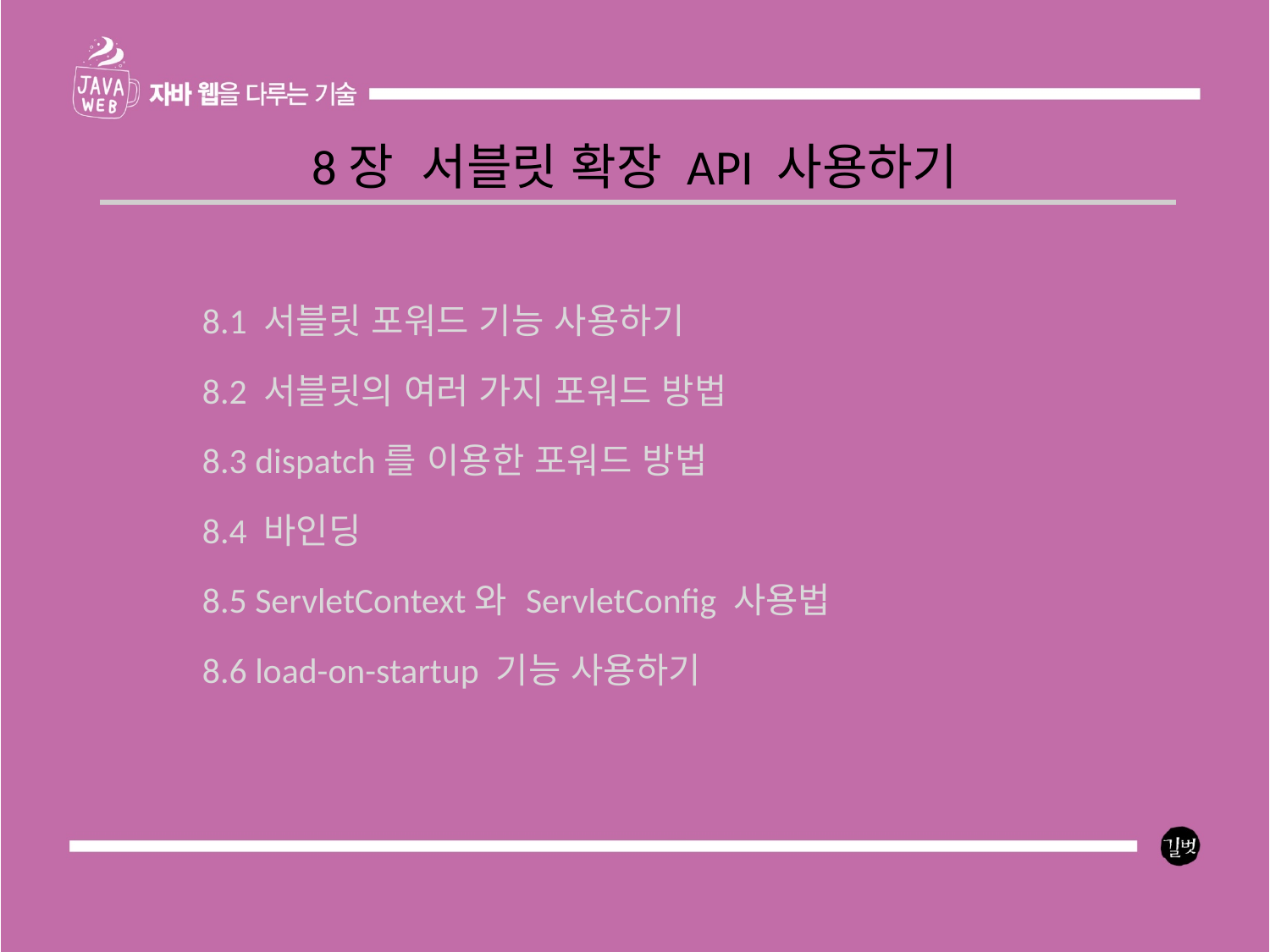

8장  서블릿 확장 API 사용하기
8.1 서블릿 포워드 기능 사용하기
8.2 서블릿의 여러 가지 포워드 방법
8.3 dispatch를 이용한 포워드 방법
8.4 바인딩
8.5 ServletContext와 ServletConfig 사용법
8.6 load-on-startup 기능 사용하기